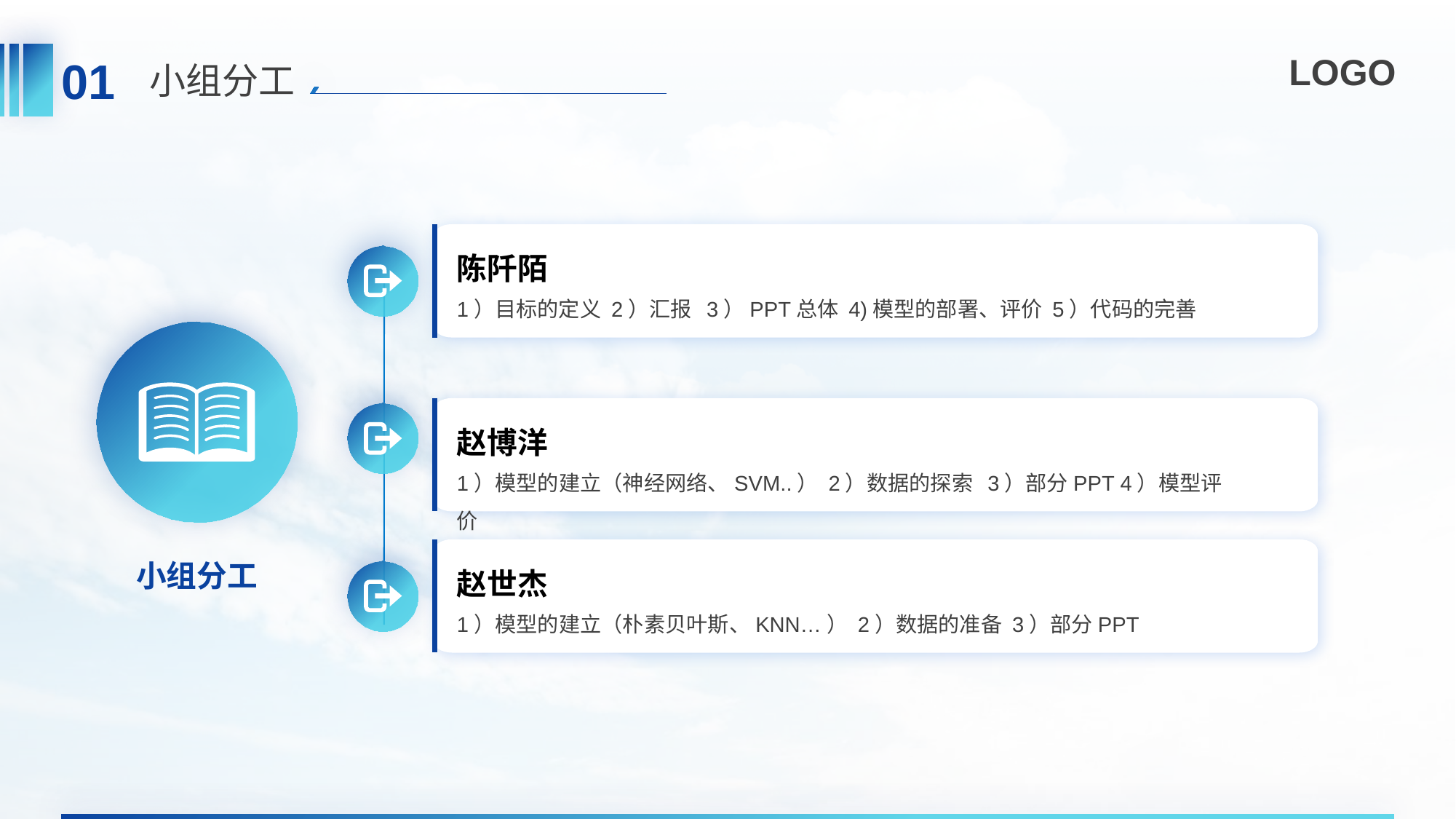

01
小组分工

陈阡陌
1）目标的定义 2）汇报  3）PPT总体 4)模型的部署、评价 5）代码的完善

赵博洋
1）模型的建立（神经网络、SVM..） 2）数据的探索  3）部分PPT 4）模型评价

赵世杰
1）模型的建立（朴素贝叶斯、KNN…） 2）数据的准备 3）部分PPT
小组分工